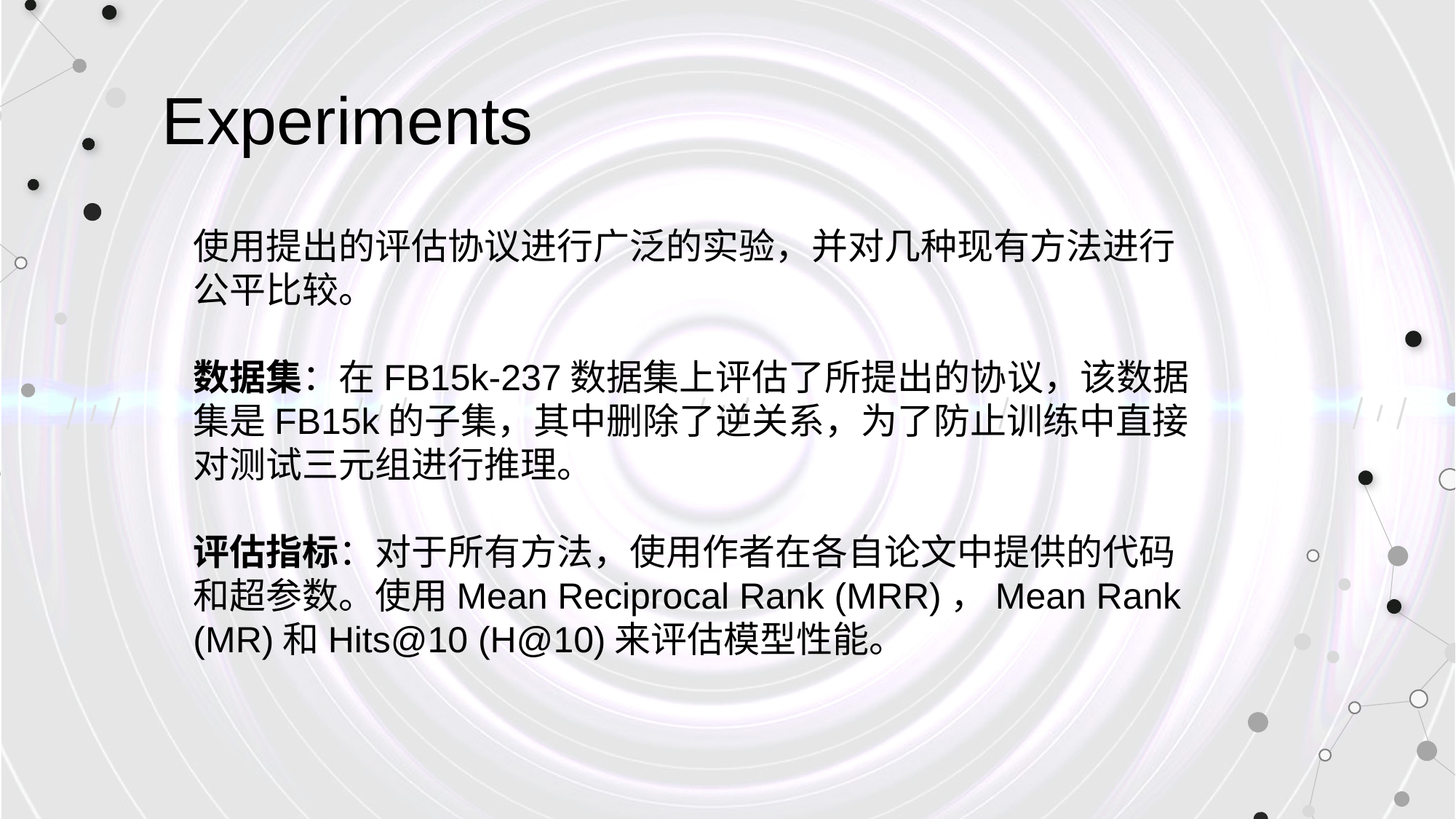

Experiments

使用提出的评估协议进行广泛的实验，并对几种现有方法进行公平比较。

数据集：在FB15k-237数据集上评估了所提出的协议，该数据集是FB15k的子集，其中删除了逆关系，为了防止训练中直接对测试三元组进行推理。

评估指标：对于所有方法，使用作者在各自论文中提供的代码和超参数。使用Mean Reciprocal Rank (MRR)，Mean Rank (MR)和Hits@10 (H@10)来评估模型性能。